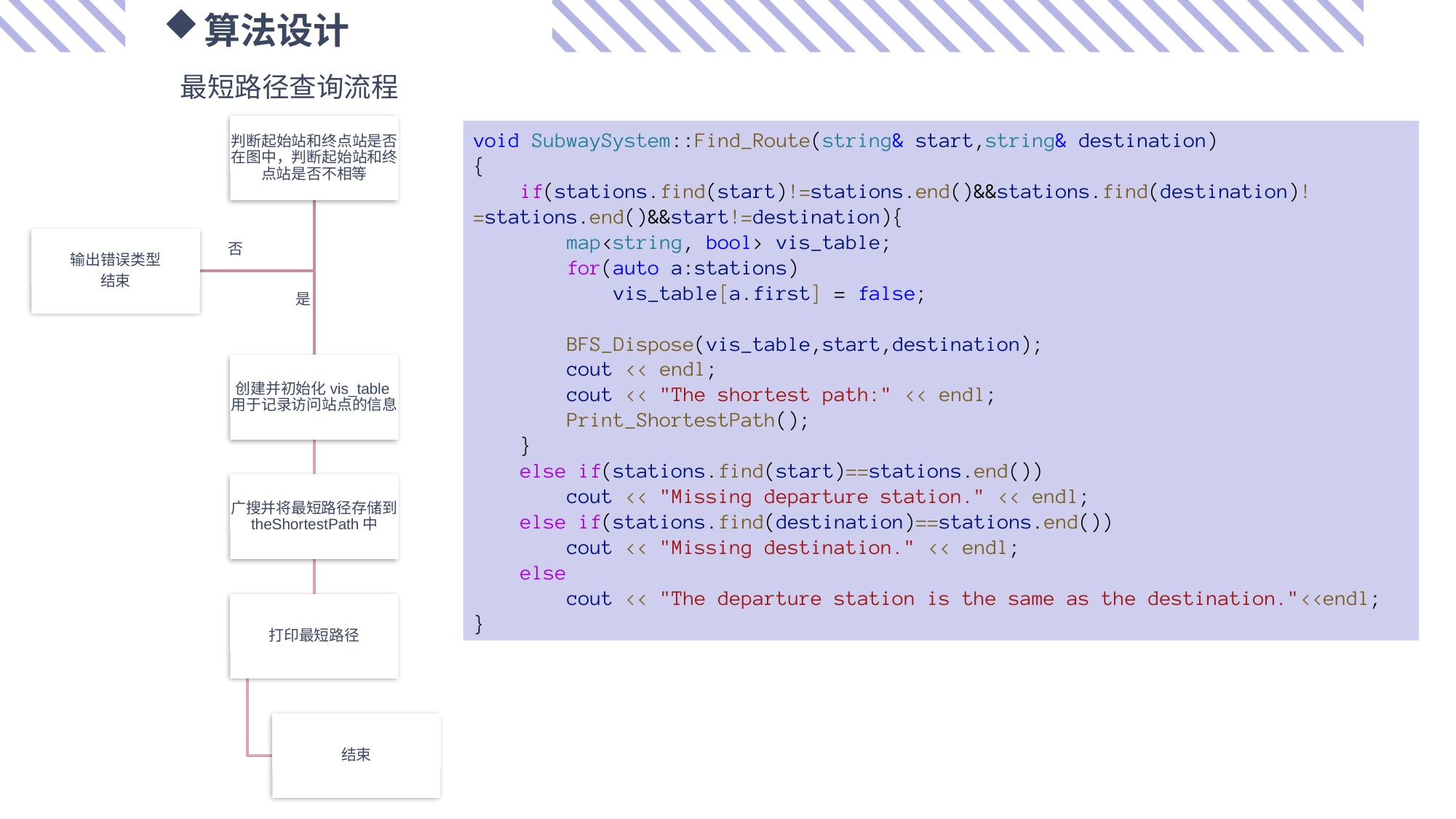

算法设计

最短路径查询流程
判断起始站和终点站是否在图中，判断起始站和终点站是否不相等
创建并初始化vis_table用于记录访问站点的信息
广搜并将最短路径存储到theShortestPath中
打印最短路径
结束
输出错误类型
结束
void SubwaySystem::Find_Route(string& start,string& destination)
{
    if(stations.find(start)!=stations.end()&&stations.find(destination)!=stations.end()&&start!=destination){
        map<string, bool> vis_table;
        for(auto a:stations)
            vis_table[a.first] = false;
        BFS_Dispose(vis_table,start,destination);
        cout << endl;
        cout << "The shortest path:" << endl;
        Print_ShortestPath();
    }
    else if(stations.find(start)==stations.end())
        cout << "Missing departure station." << endl;
    else if(stations.find(destination)==stations.end())
        cout << "Missing destination." << endl;
    else
        cout << "The departure station is the same as the destination."<<endl;
}
否

是
12